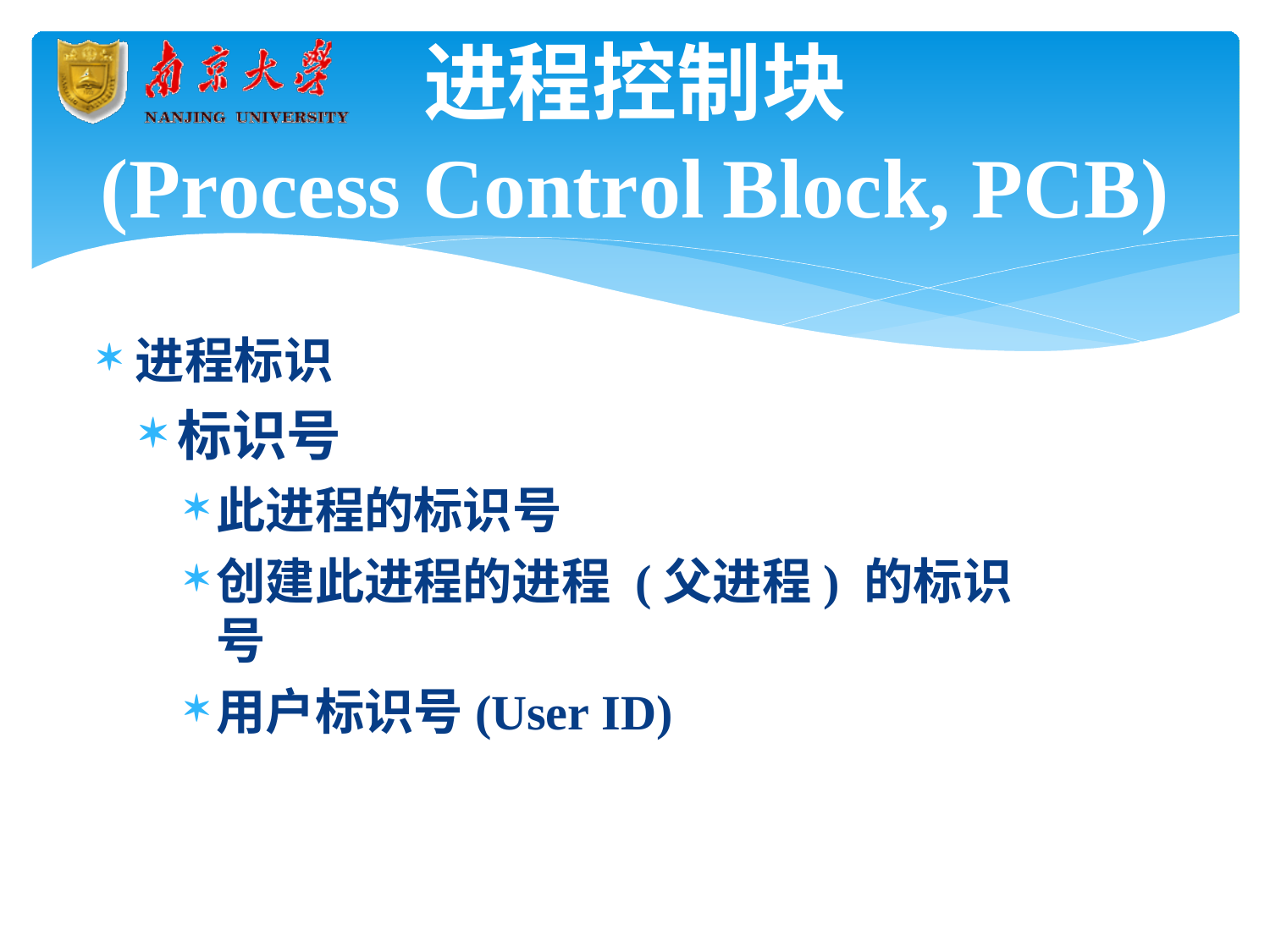

# 进程控制块
(Process Control	Block,	PCB)

进程标识
标识号
此进程的标识号
创建此进程的进程(父进程) 的标识号
用户标识号(User ID)